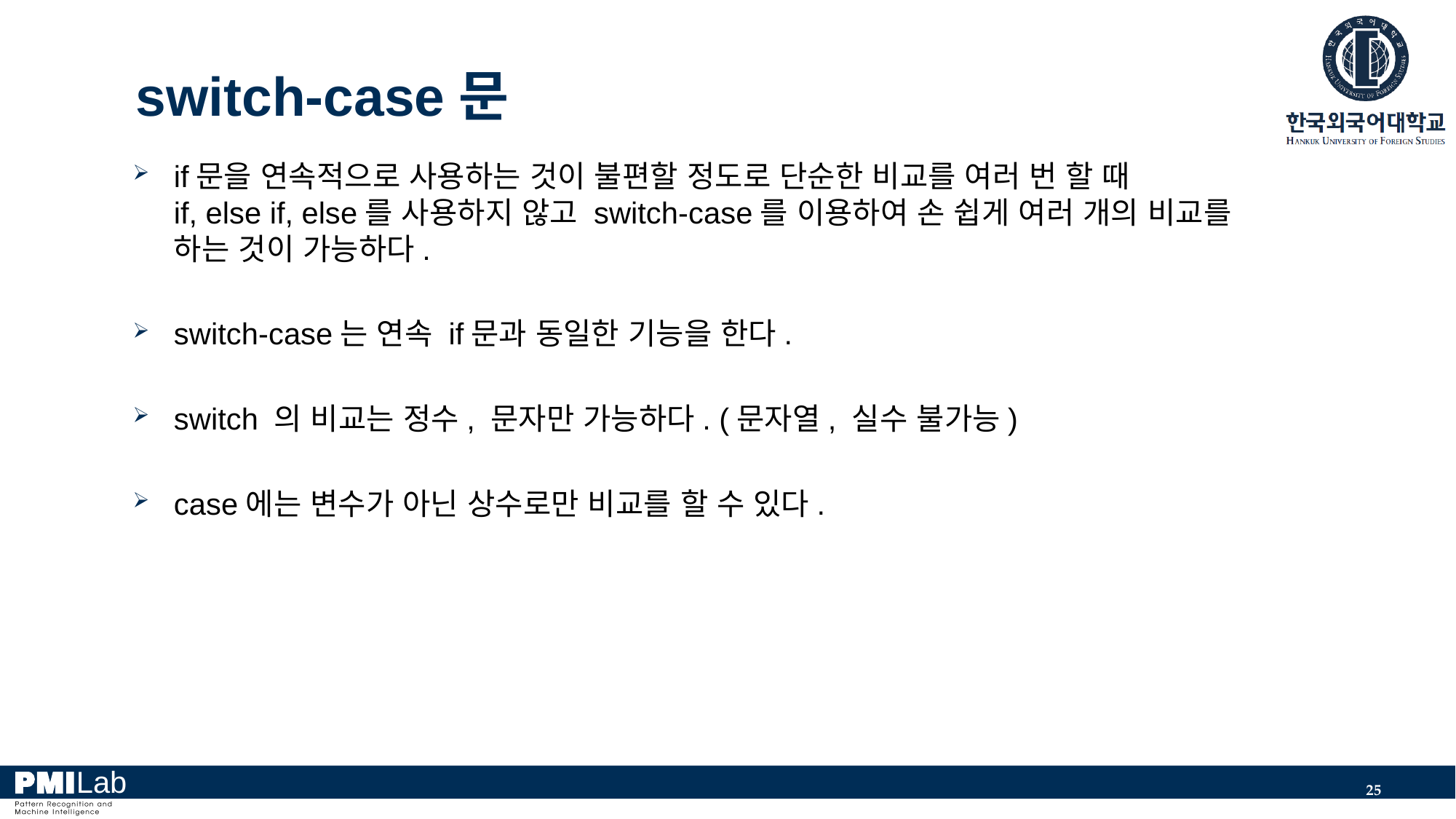

# switch-case문
if문을 연속적으로 사용하는 것이 불편할 정도로 단순한 비교를 여러 번 할 때
if, else if, else를 사용하지 않고 switch-case를 이용하여 손 쉽게 여러 개의 비교를
하는 것이 가능하다.

switch-case는 연속 if문과 동일한 기능을 한다.

switch 의 비교는 정수, 문자만 가능하다. (문자열, 실수 불가능)

case에는 변수가 아닌 상수로만 비교를 할 수 있다.

25